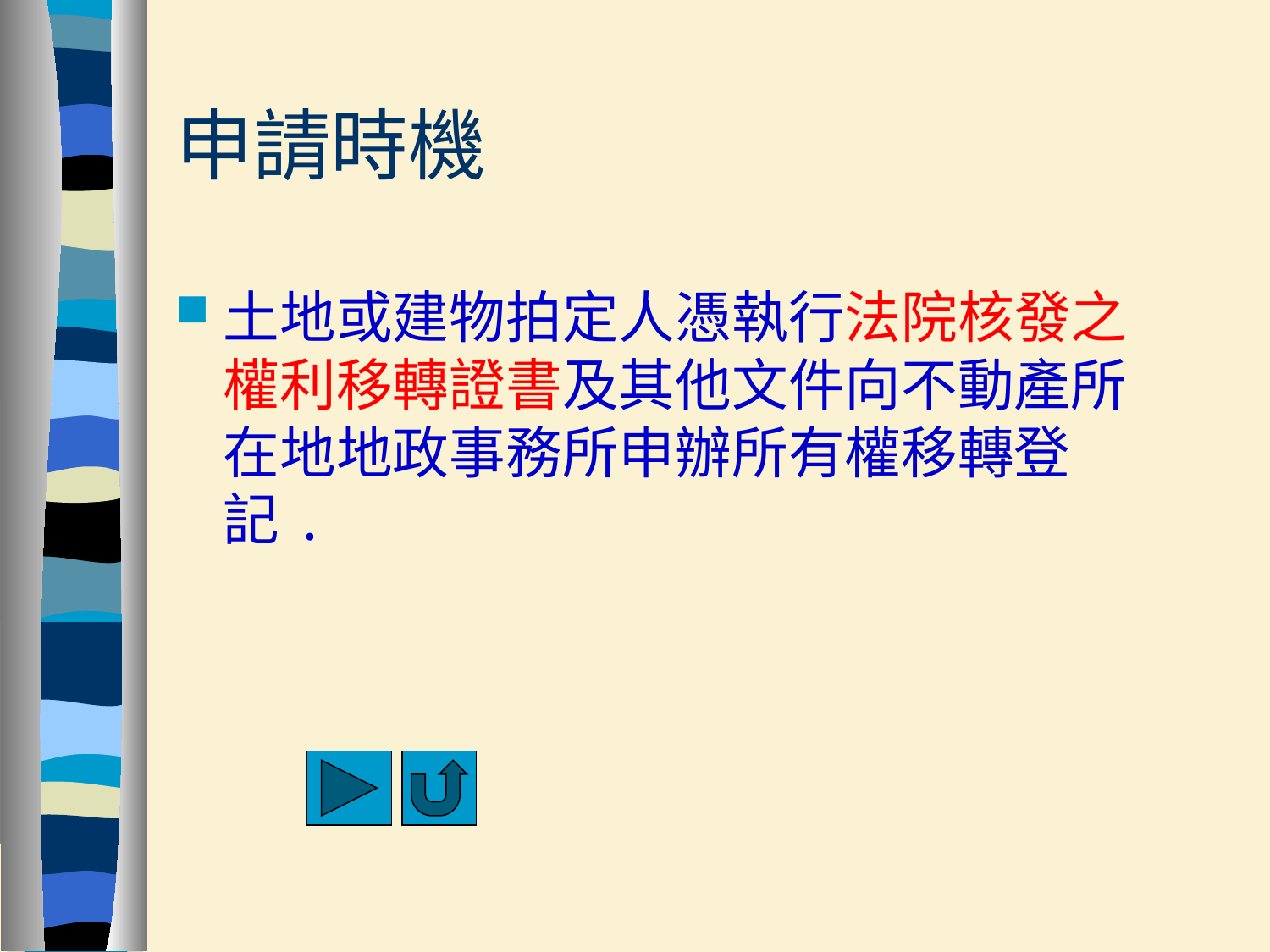

# 申請時機
土地或建物拍定人憑執行法院核發之權利移轉證書及其他文件向不動產所在地地政事務所申辦所有權移轉登記.